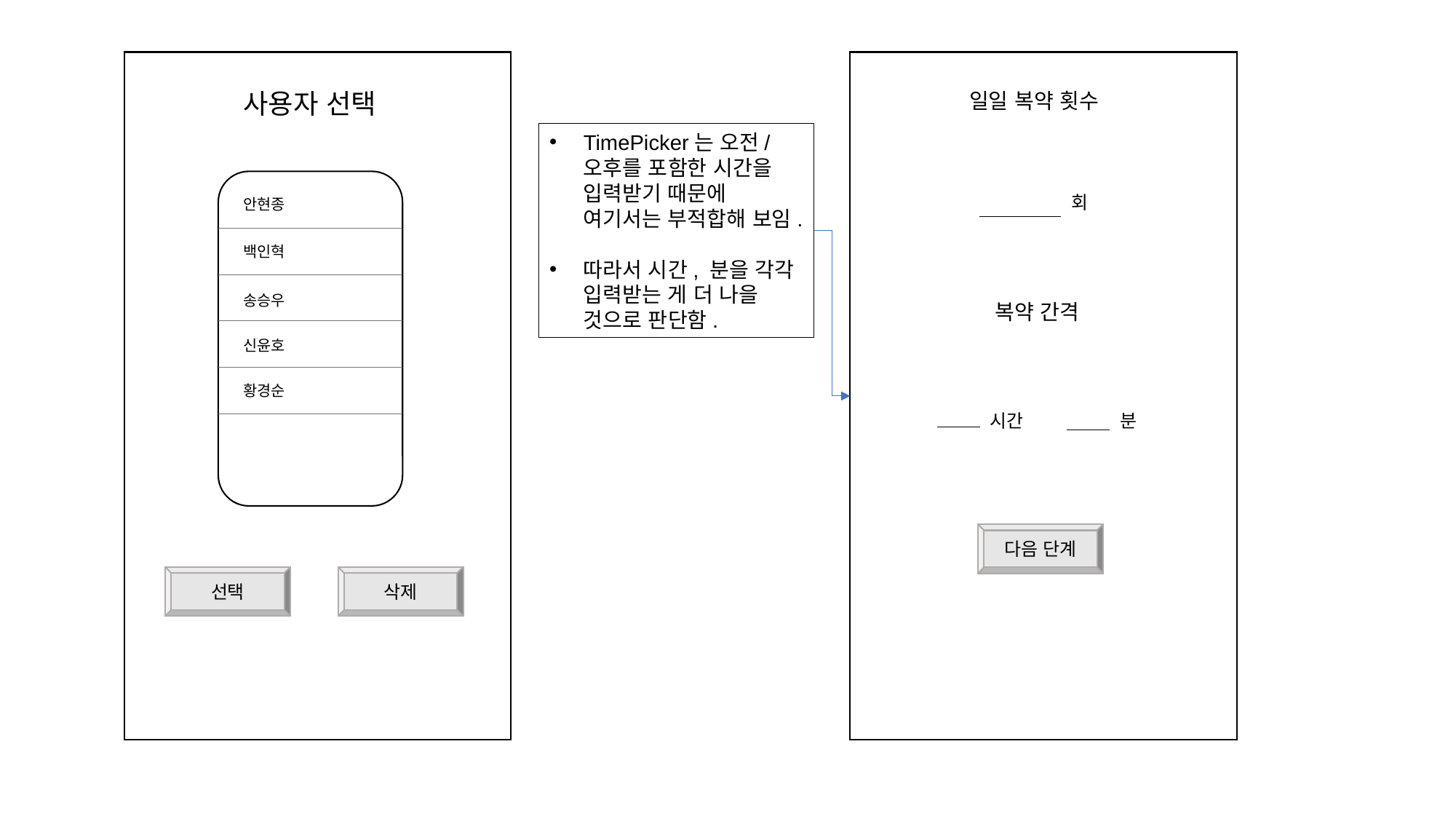

사용자 선택
일일 복약 횟수
TimePicker는 오전/오후를 포함한 시간을 입력받기 때문에 여기서는 부적합해 보임.

따라서 시간, 분을 각각 입력받는 게 더 나을 것으로 판단함.

회
안현종
백인혁
송승우
복약 간격
신윤호
황경순
시간
분
다음 단계
선택
삭제